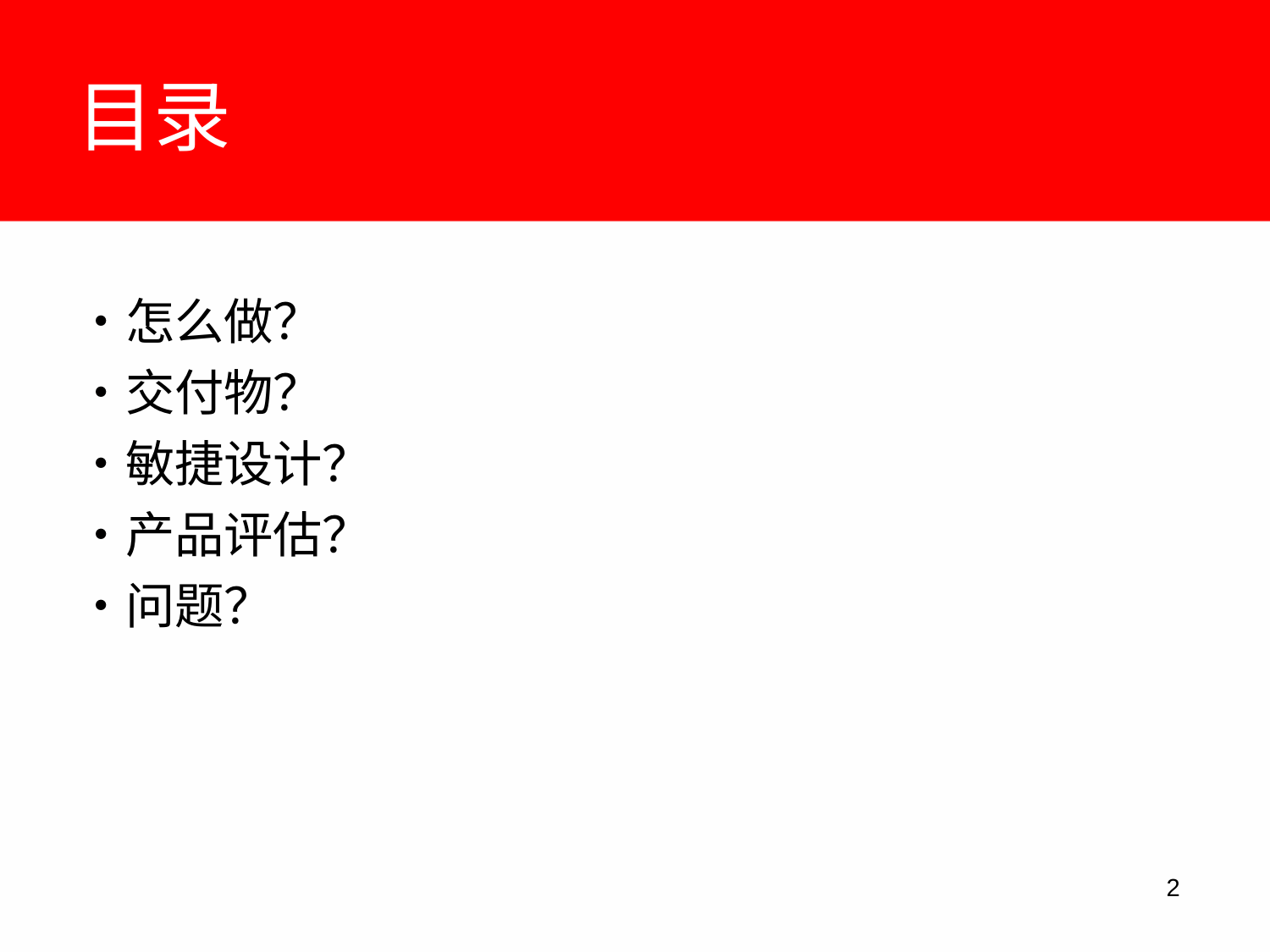

目录
•	怎么做？
•	交付物？

•	敏捷设计？

•	产品评估？

•	问题？
2